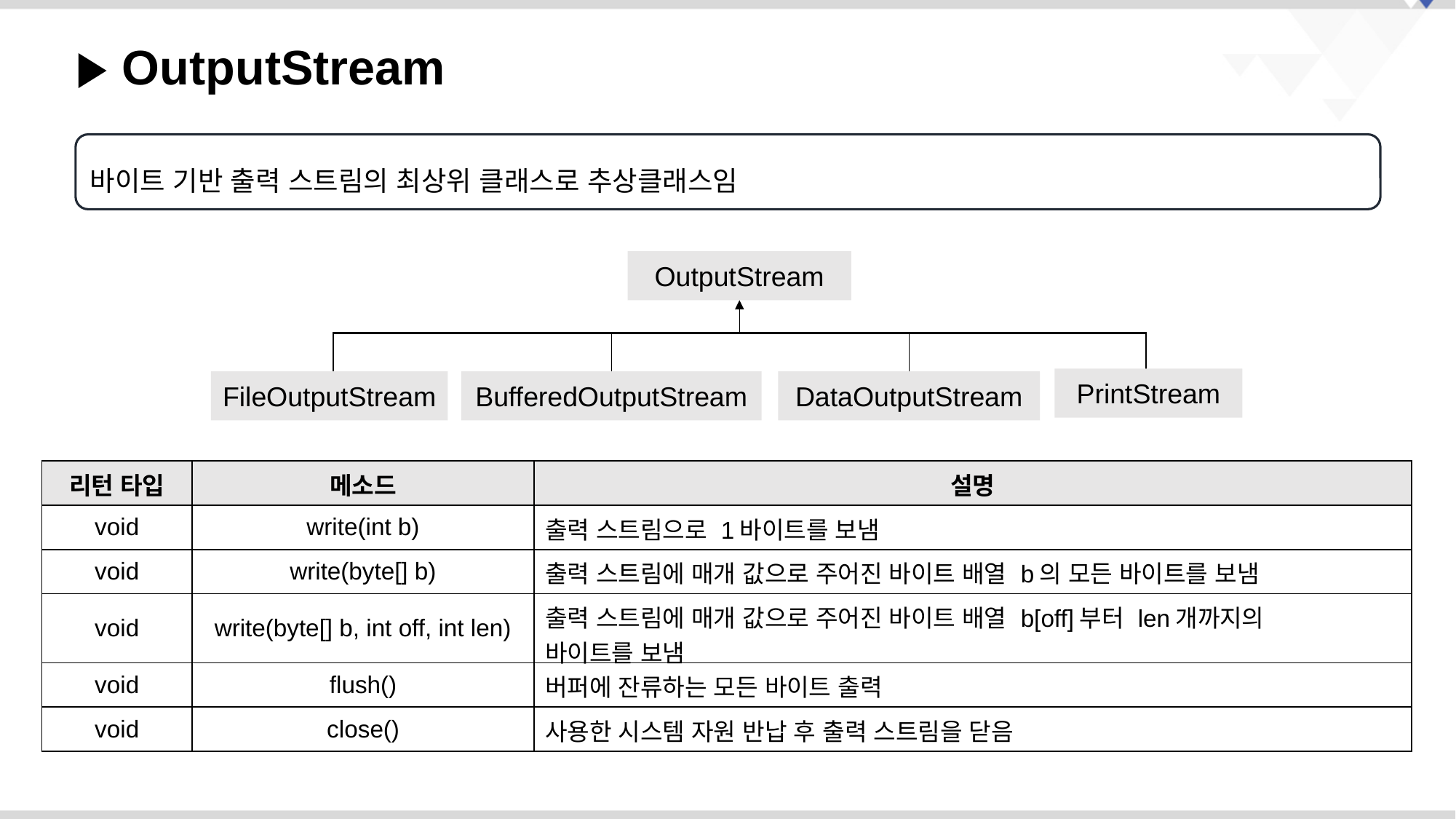

▶ OutputStream
바이트 기반 출력 스트림의 최상위 클래스로 추상클래스임
OutputStream

PrintStream
FileOutputStream
BufferedOutputStream
DataOutputStream

| 리턴 타입 | 메소드 | 설명 |
| --- | --- | --- |
| void | write(int b) | 출력 스트림으로 1바이트를 보냄 |
| void | write(byte[] b) | 출력 스트림에 매개 값으로 주어진 바이트 배열 b의 모든 바이트를 보냄 |
| void | write(byte[] b, int off, int len) | 출력 스트림에 매개 값으로 주어진 바이트 배열 b[off]부터 len개까지의 바이트를 보냄 |
| void | flush() | 버퍼에 잔류하는 모든 바이트 출력 |
| void | close() | 사용한 시스템 자원 반납 후 출력 스트림을 닫음 |